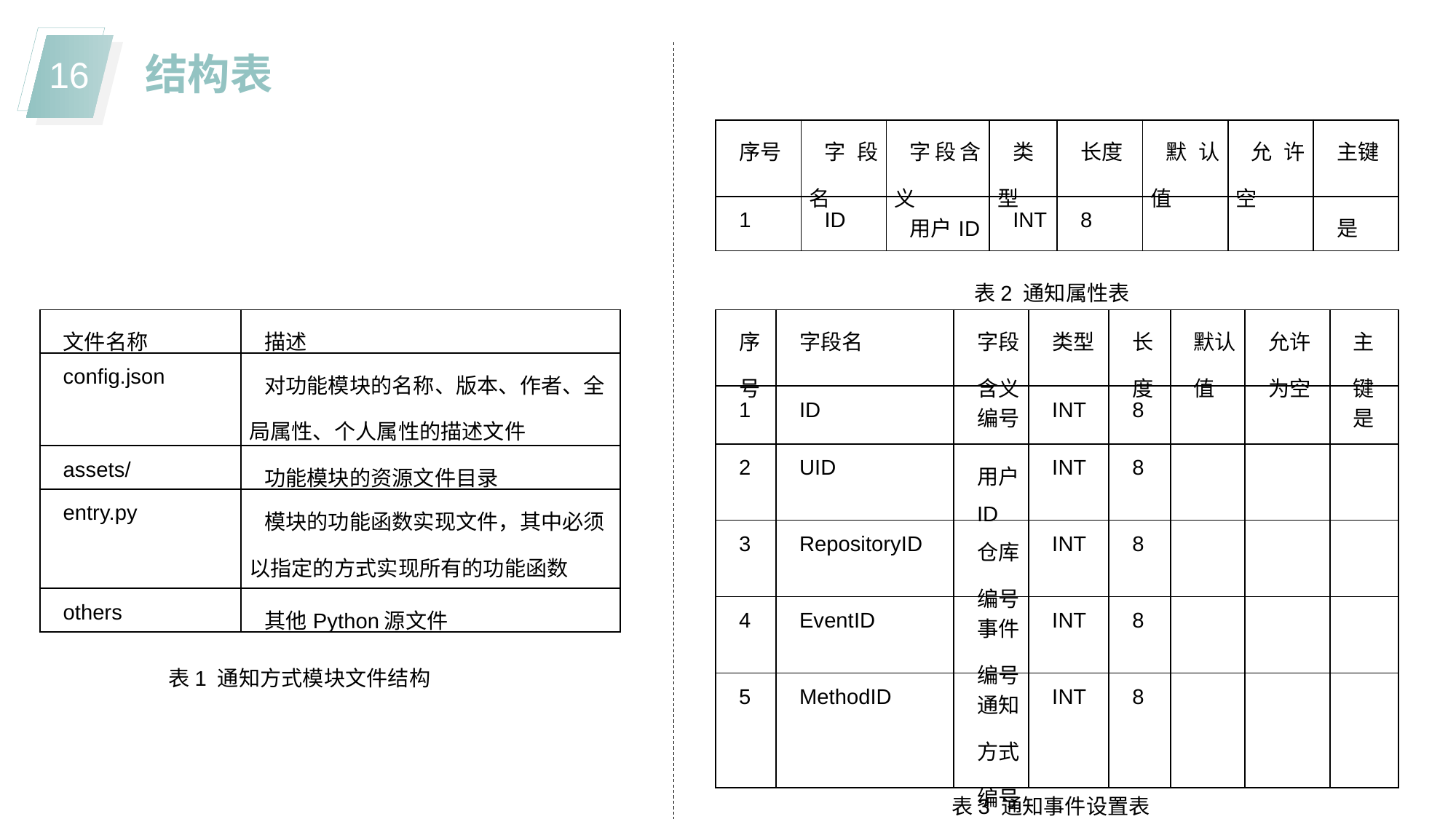

结构表
| 序号 | 字段名 | 字段含义 | 类型 | 长度 | 默认值 | 允许空 | 主键 |
| --- | --- | --- | --- | --- | --- | --- | --- |
| 1 | ID | 用户ID | INT | 8 |  |  | 是 |

表2 通知属性表
| 文件名称 | 描述 |
| --- | --- |
| config.json | 对功能模块的名称、版本、作者、全局属性、个人属性的描述文件 |
| assets/ | 功能模块的资源文件目录 |
| entry.py | 模块的功能函数实现文件，其中必须以指定的方式实现所有的功能函数 |
| others | 其他Python源文件 |
| 序 号 | 字段名 | 字段 含义 | 类型 | 长 度 | 默认 值 | 允许 为空 | 主 键 |
| --- | --- | --- | --- | --- | --- | --- | --- |
| 1 | ID | 编号 | INT | 8 |  |  | 是 |
| 2 | UID | 用户 ID | INT | 8 |  |  |  |
| 3 | RepositoryID | 仓库 编号 | INT | 8 |  |  |  |
| 4 | EventID | 事件 编号 | INT | 8 |  |  |  |
| 5 | MethodID | 通知 方式 编号 | INT | 8 |  |  |  |

表1 通知方式模块文件结构
表3 通知事件设置表